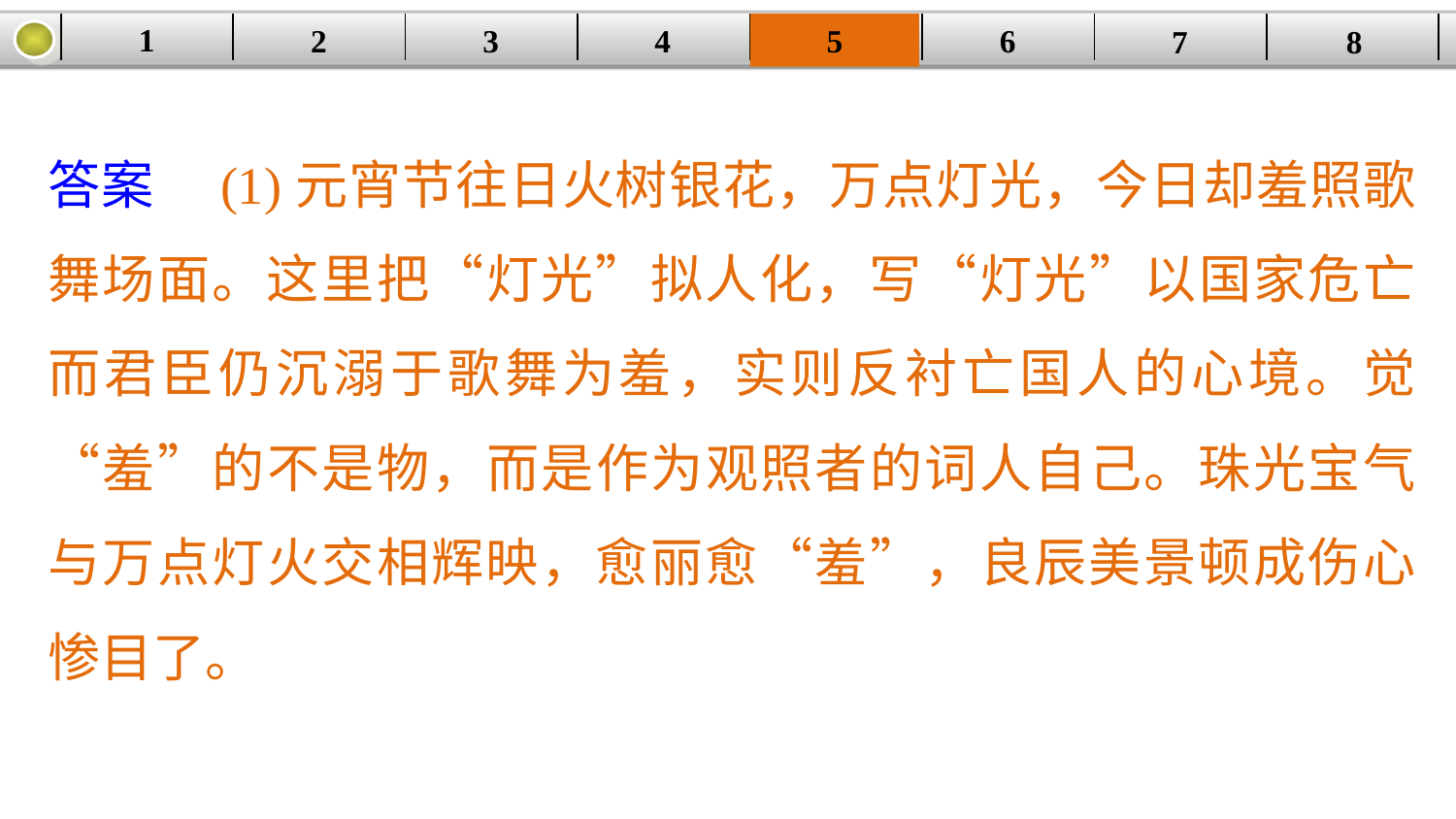

1
2
3
4
|  |  |  |  |  |  |  |  |
| --- | --- | --- | --- | --- | --- | --- | --- |
5
6
7
8

答案　(1)元宵节往日火树银花，万点灯光，今日却羞照歌舞场面。这里把“灯光”拟人化，写“灯光”以国家危亡而君臣仍沉溺于歌舞为羞，实则反衬亡国人的心境。觉“羞”的不是物，而是作为观照者的词人自己。珠光宝气与万点灯火交相辉映，愈丽愈“羞”，良辰美景顿成伤心惨目了。